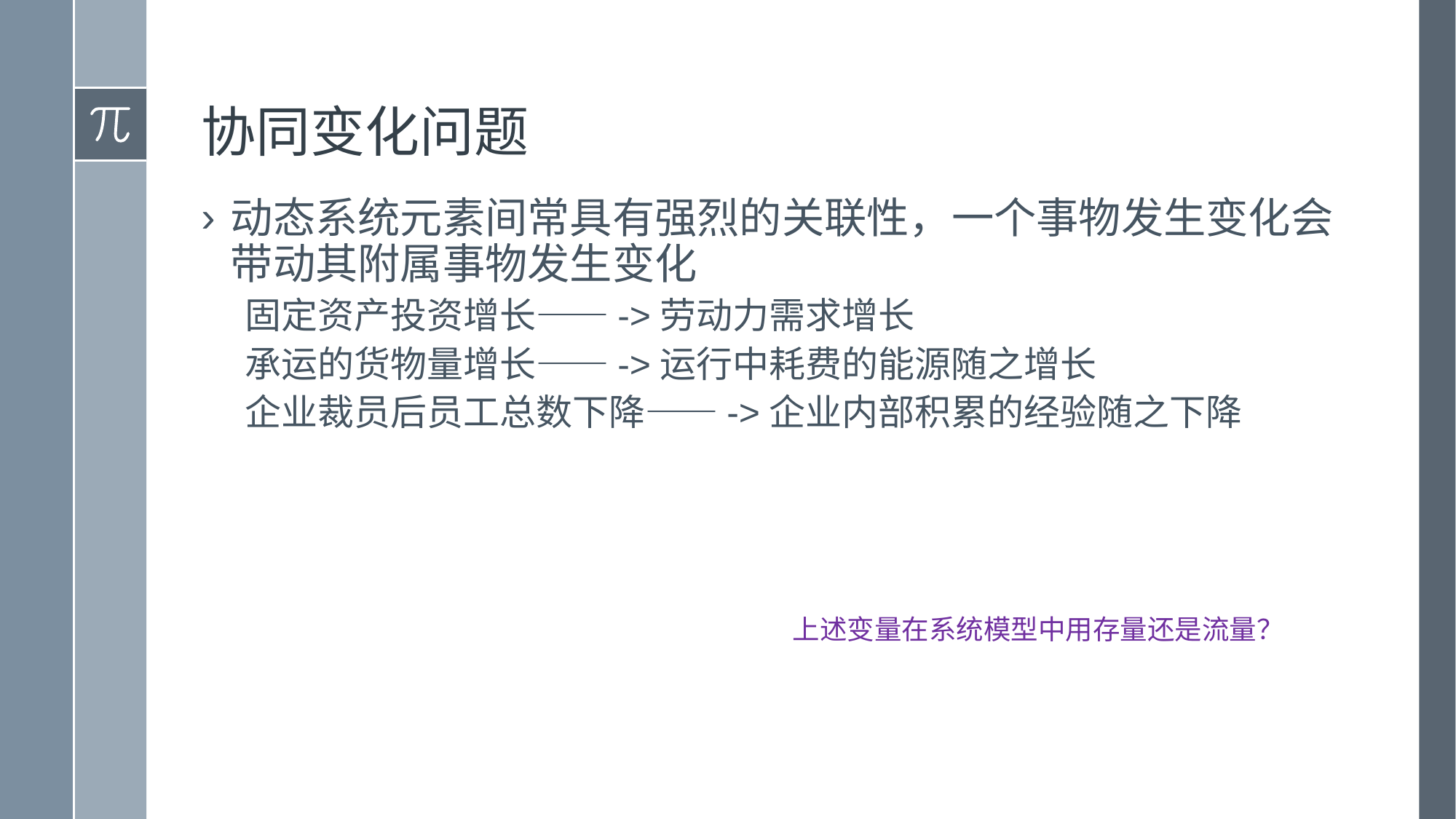

# 协同变化问题
动态系统元素间常具有强烈的关联性，一个事物发生变化会带动其附属事物发生变化
固定资产投资增长——->劳动力需求增长
承运的货物量增长——->运行中耗费的能源随之增长
企业裁员后员工总数下降——->企业内部积累的经验随之下降

上述变量在系统模型中用存量还是流量？